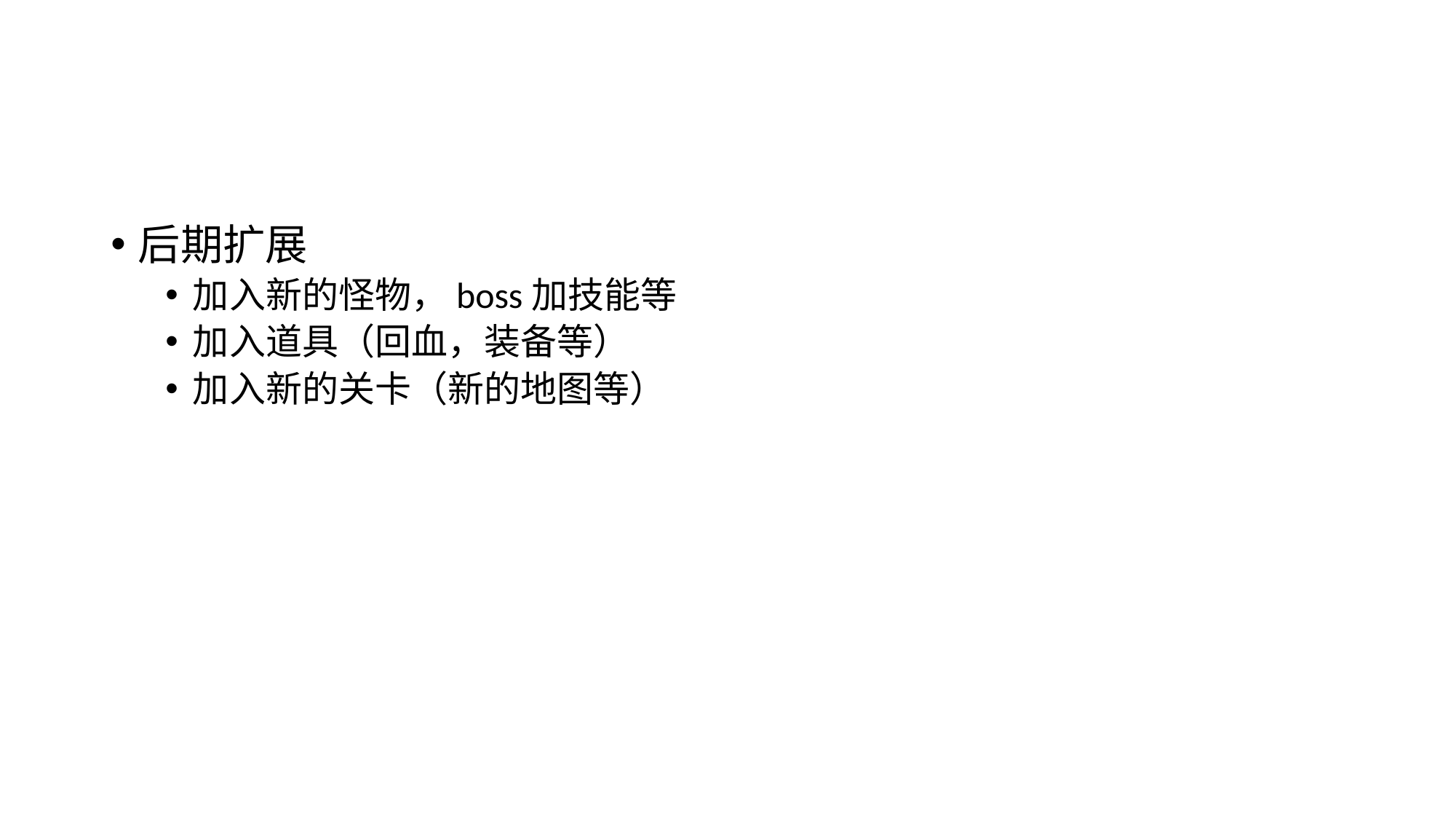

#
后期扩展
加入新的怪物，boss加技能等
加入道具（回血，装备等）
加入新的关卡（新的地图等）